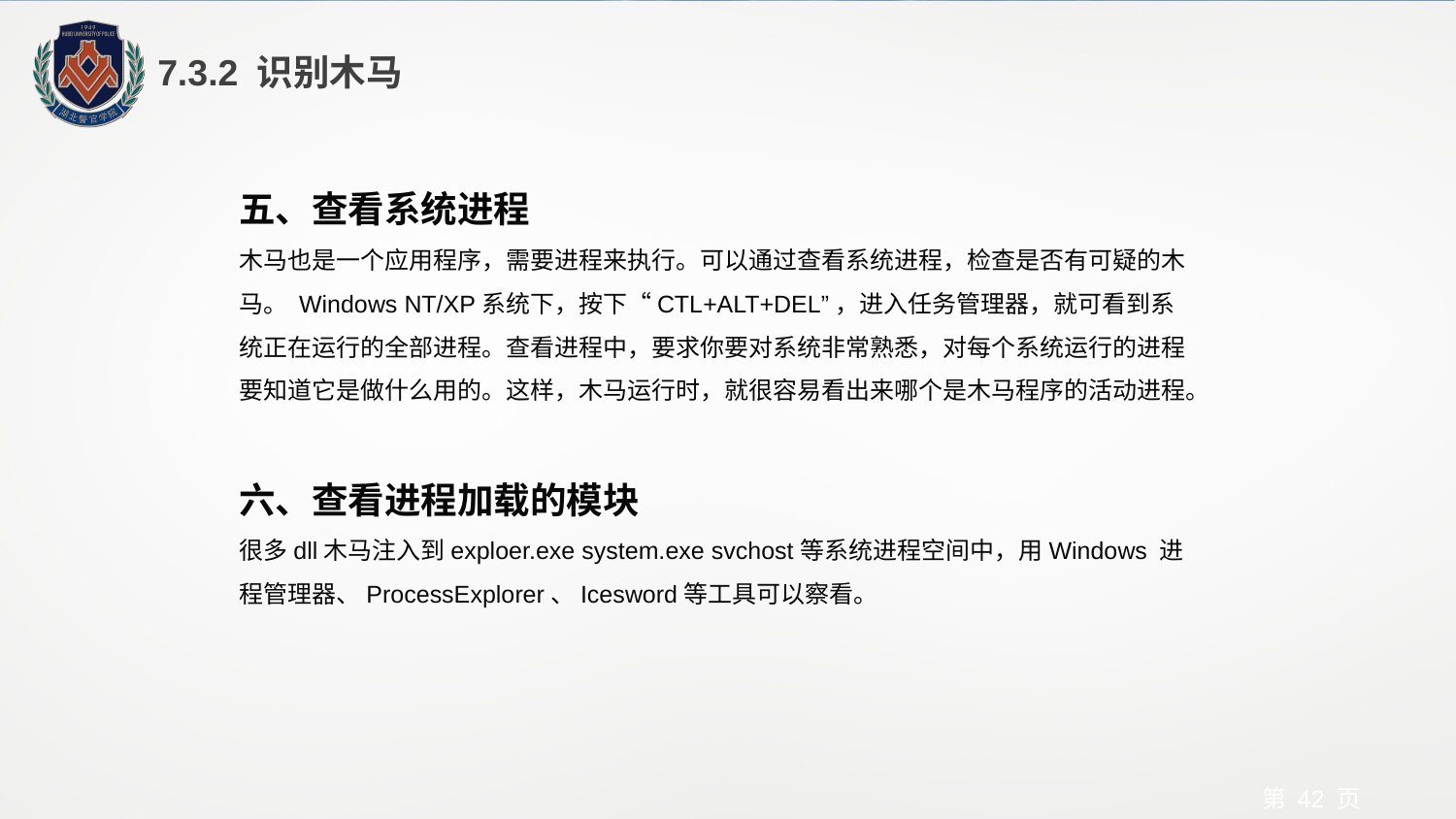

7.3.2 识别木马
五、查看系统进程
木马也是一个应用程序，需要进程来执行。可以通过查看系统进程，检查是否有可疑的木马。 Windows NT/XP系统下，按下“CTL+ALT+DEL”，进入任务管理器，就可看到系统正在运行的全部进程。查看进程中，要求你要对系统非常熟悉，对每个系统运行的进程要知道它是做什么用的。这样，木马运行时，就很容易看出来哪个是木马程序的活动进程。
六、查看进程加载的模块
很多dll木马注入到exploer.exe system.exe svchost等系统进程空间中，用Windows 进程管理器、ProcessExplorer、Icesword等工具可以察看。